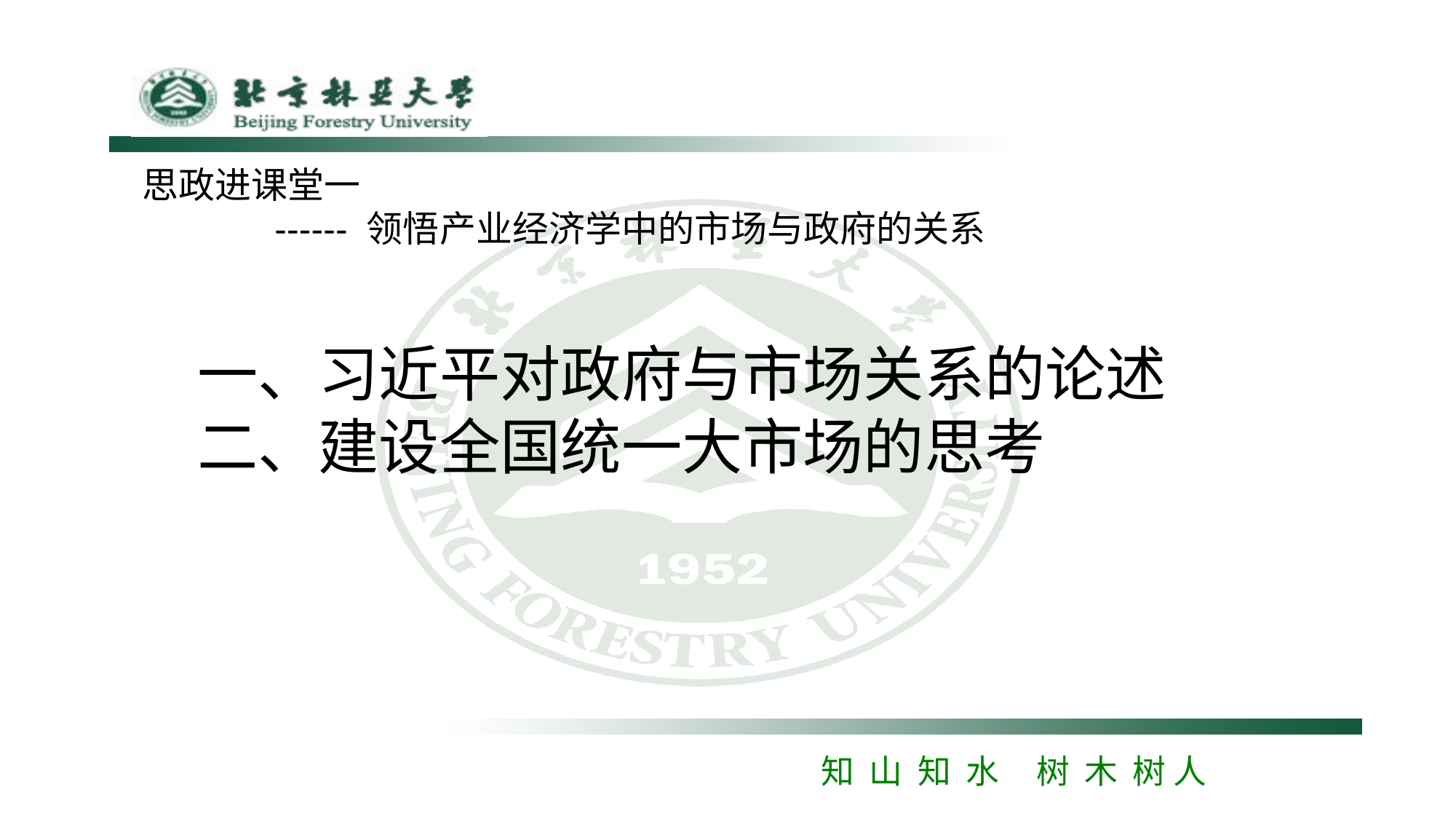

思政进课堂一
             ------ 领悟产业经济学中的市场与政府的关系
一、习近平对政府与市场关系的论述
二、建设全国统一大市场的思考